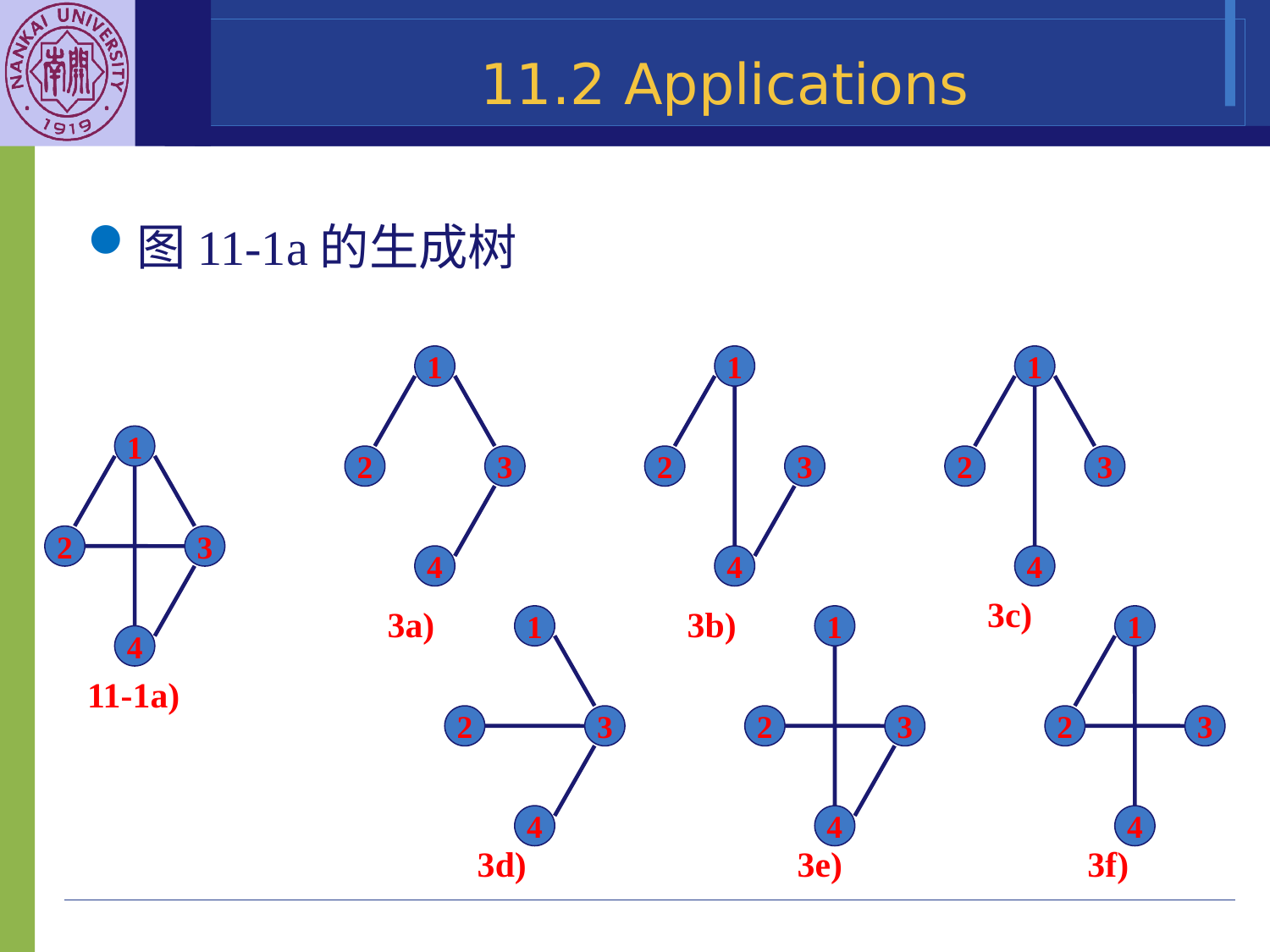

11.2 Applications
图11-1a的生成树
1
1
1

1
2
3
2
3
2
3

2
3
4
4
4

3c)
3a)
3b)
1
1
1
4

11-1a)
2
3
2
3
2
3

4
4
4
3d)
3e)
3f)
12